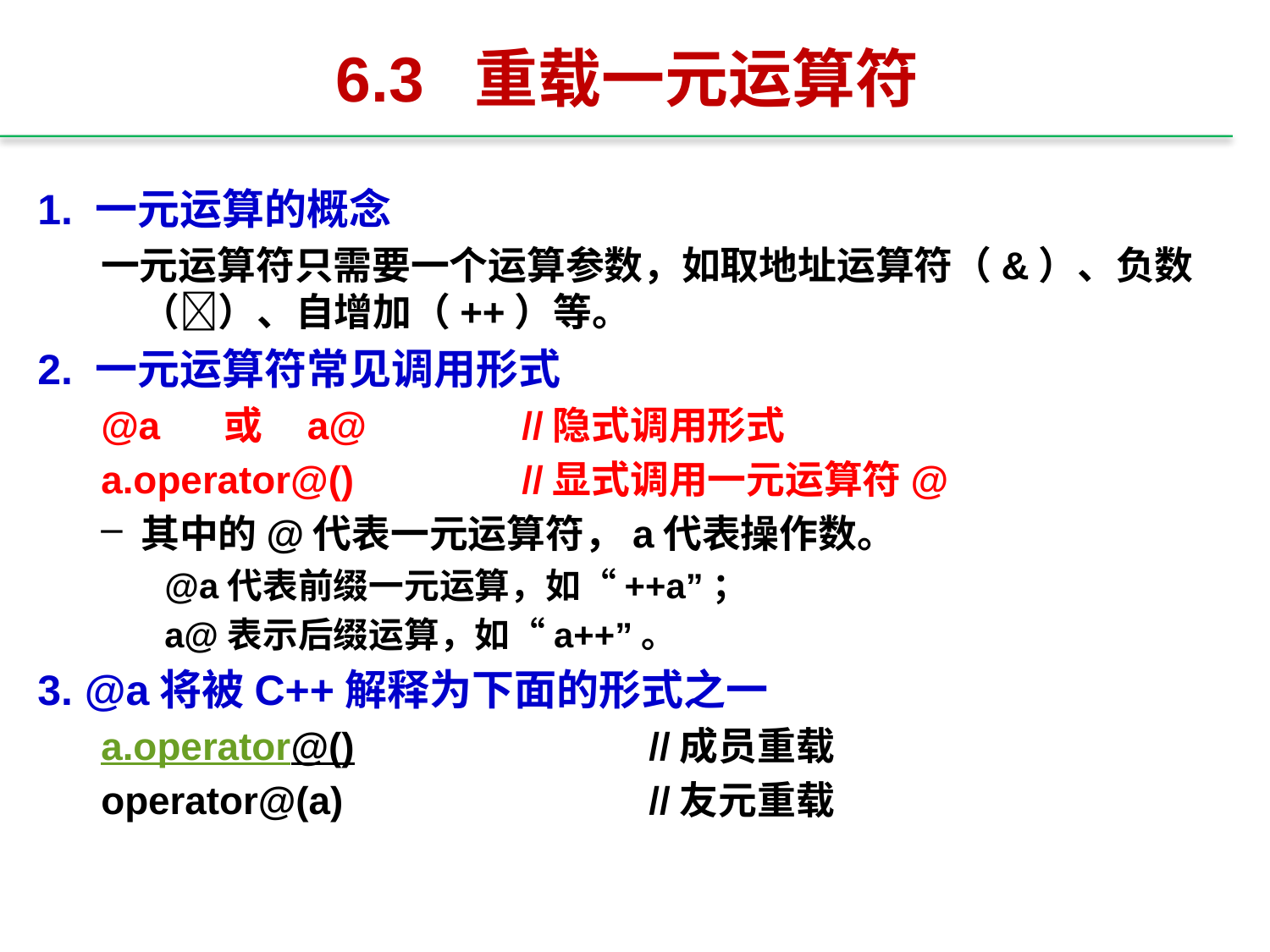

# 6.3  重载一元运算符
1. 一元运算的概念
一元运算符只需要一个运算参数，如取地址运算符（&）、负数（−）、自增加（++）等。
2. 一元运算符常见调用形式
@a     或    a@ 		//隐式调用形式
a.operator@()               	//显式调用一元运算符@
其中的@代表一元运算符，a代表操作数。
@a代表前缀一元运算，如“++a”；
a@表示后缀运算，如“a++”。
3. @a将被C++解释为下面的形式之一
a.operator@()    		//成员重载
operator@(a)      		//友元重载